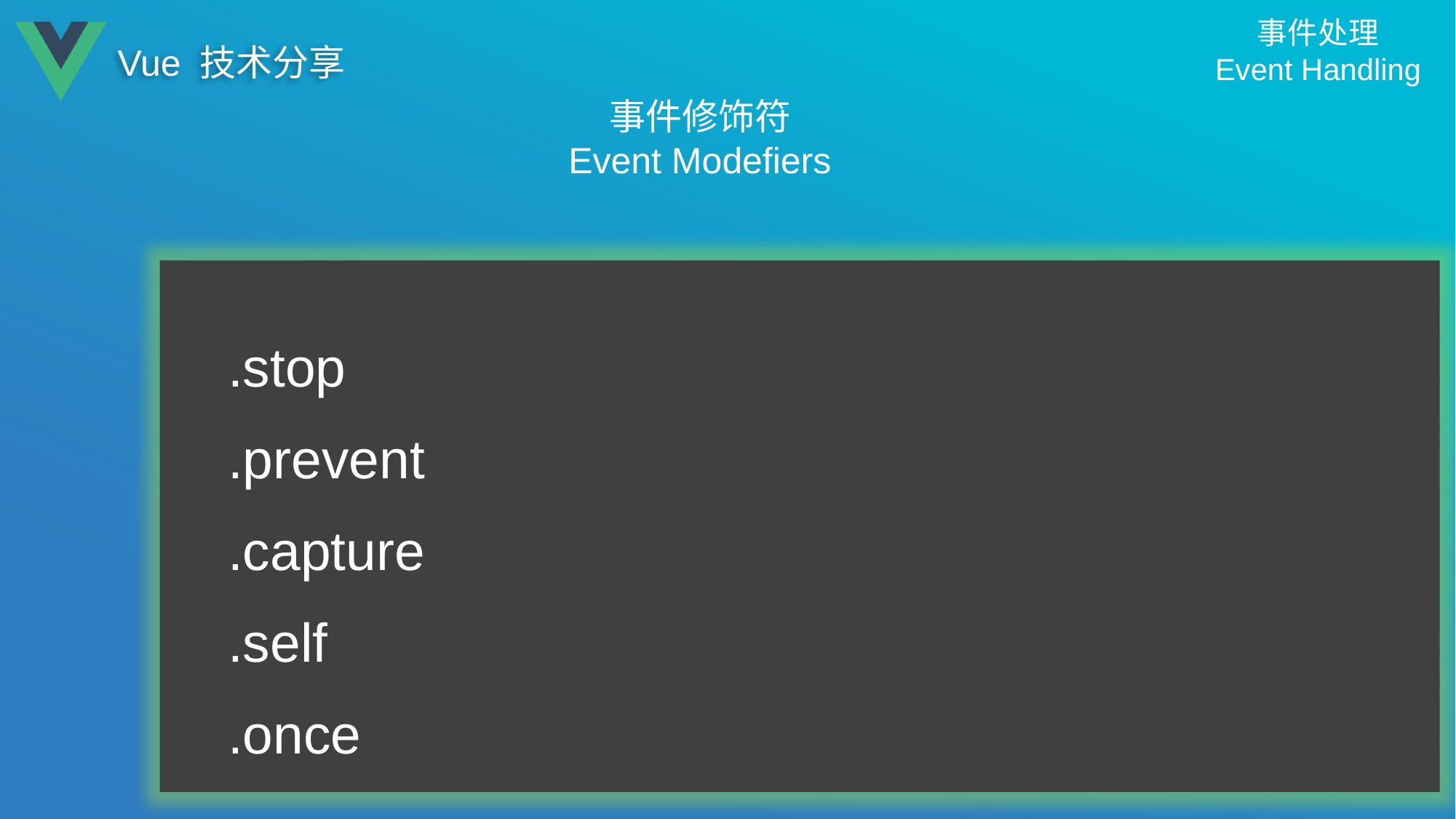

# 事件处理 Event Handling
事件修饰符
Event Modefiers

.stop
.prevent
.capture
.self
.once